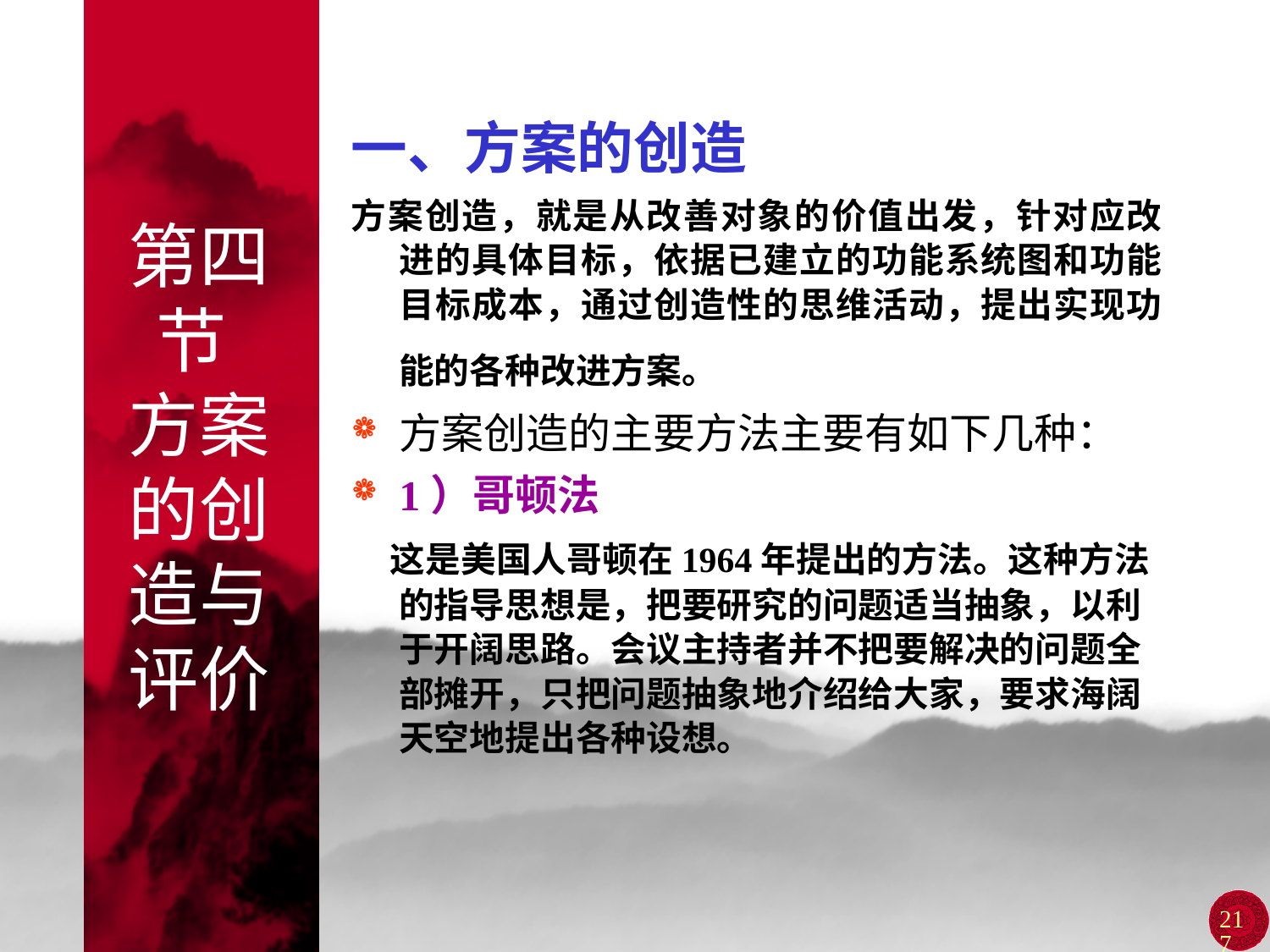

# 第四节  方案的创造与评价
一、方案的创造
方案创造，就是从改善对象的价值出发，针对应改进的具体目标，依据已建立的功能系统图和功能目标成本，通过创造性的思维活动，提出实现功能的各种改进方案。
方案创造的主要方法主要有如下几种：
1）哥顿法
   这是美国人哥顿在1964年提出的方法。这种方法的指导思想是，把要研究的问题适当抽象，以利于开阔思路。会议主持者并不把要解决的问题全部摊开，只把问题抽象地介绍给大家，要求海阔天空地提出各种设想。

217